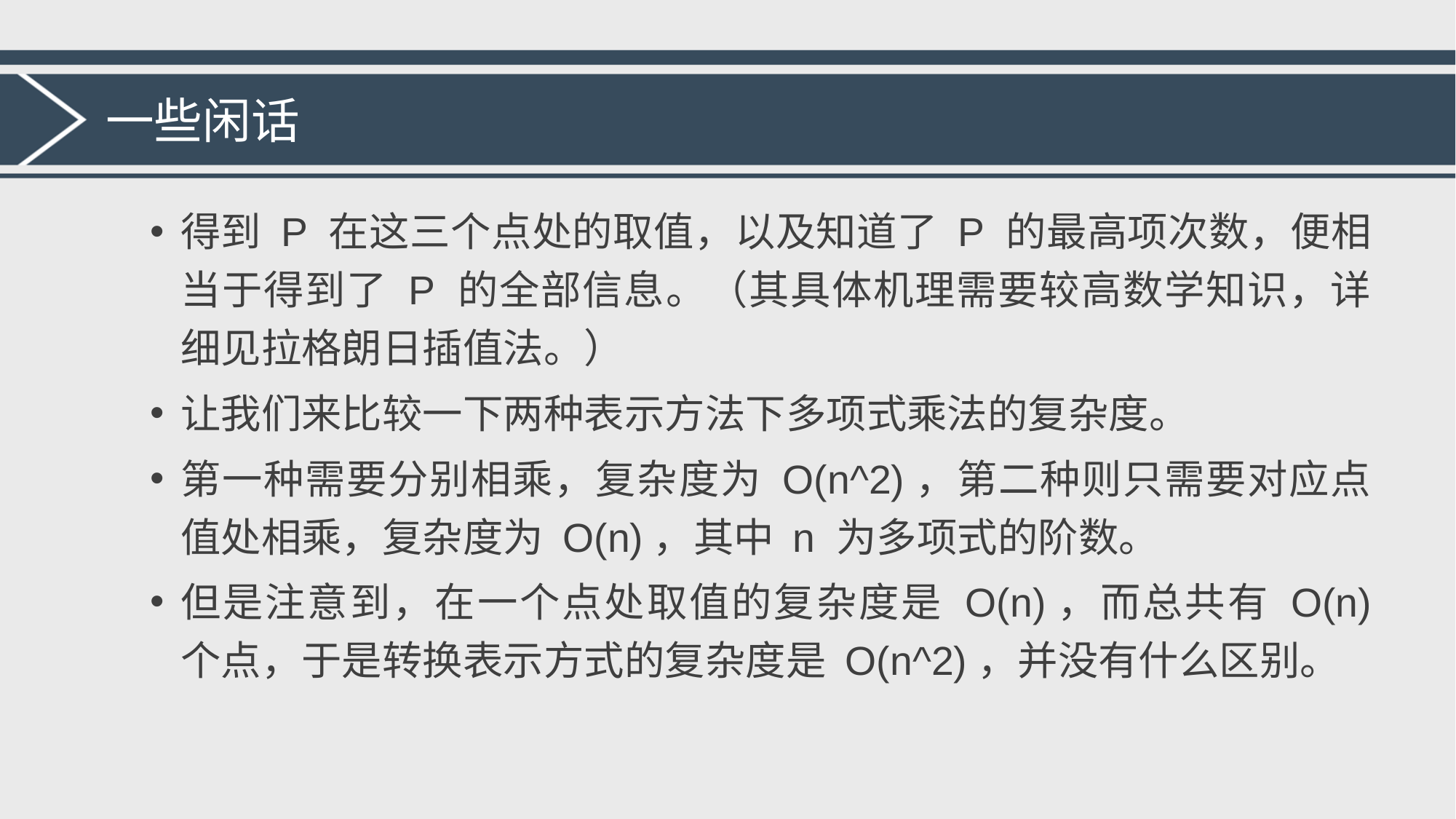

# 一些闲话
得到 P 在这三个点处的取值，以及知道了 P 的最高项次数，便相当于得到了 P 的全部信息。（其具体机理需要较高数学知识，详细见拉格朗日插值法。）
让我们来比较一下两种表示方法下多项式乘法的复杂度。
第一种需要分别相乘，复杂度为 O(n^2)，第二种则只需要对应点值处相乘，复杂度为 O(n)，其中 n 为多项式的阶数。
但是注意到，在一个点处取值的复杂度是 O(n)，而总共有 O(n) 个点，于是转换表示方式的复杂度是 O(n^2)，并没有什么区别。